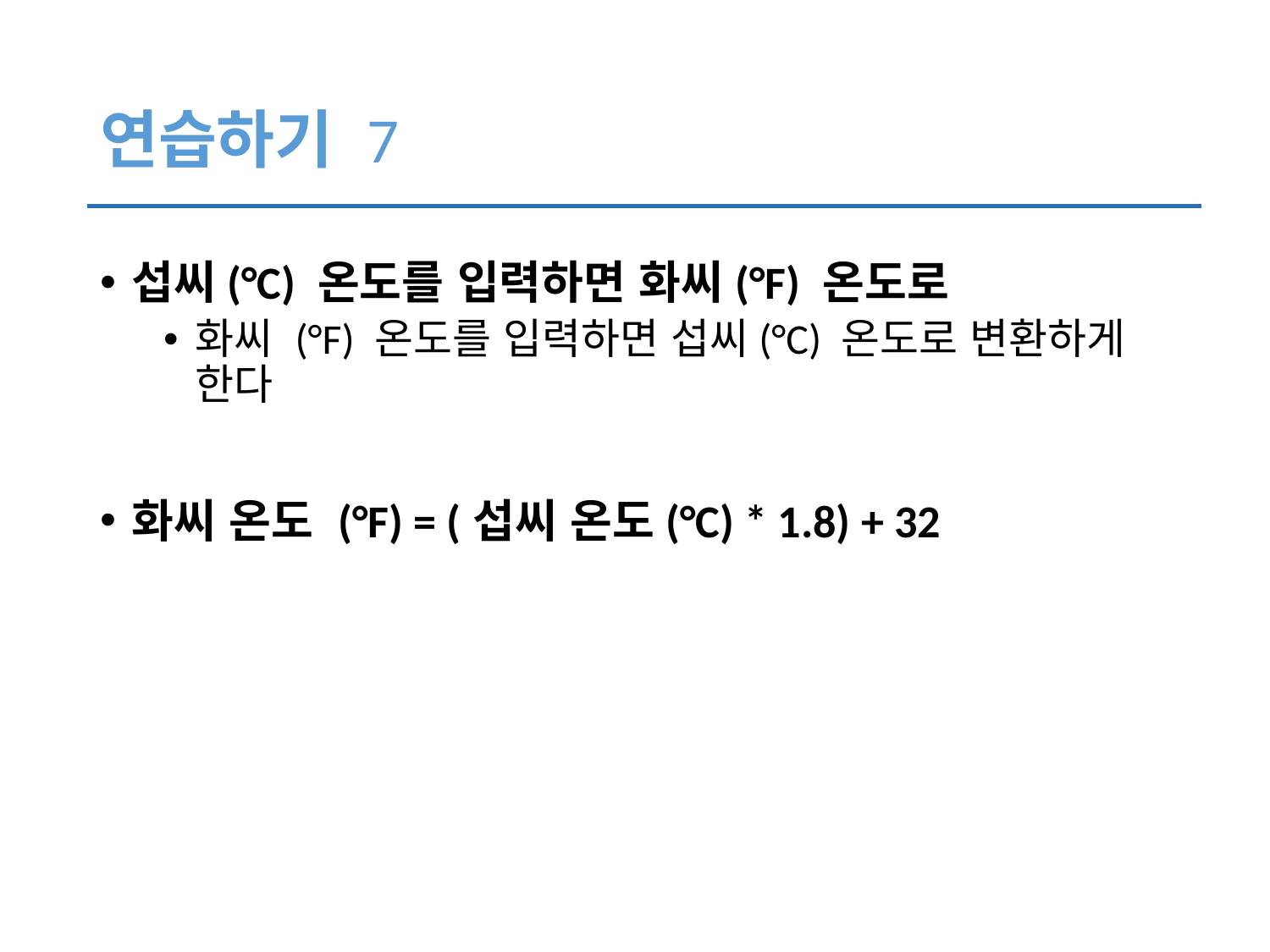

# 연습하기 7
섭씨(°C) 온도를 입력하면 화씨(°F) 온도로
화씨 (°F) 온도를 입력하면 섭씨(°C) 온도로 변환하게 한다

화씨 온도 (°F) = (섭씨 온도(°C) * 1.8) + 32